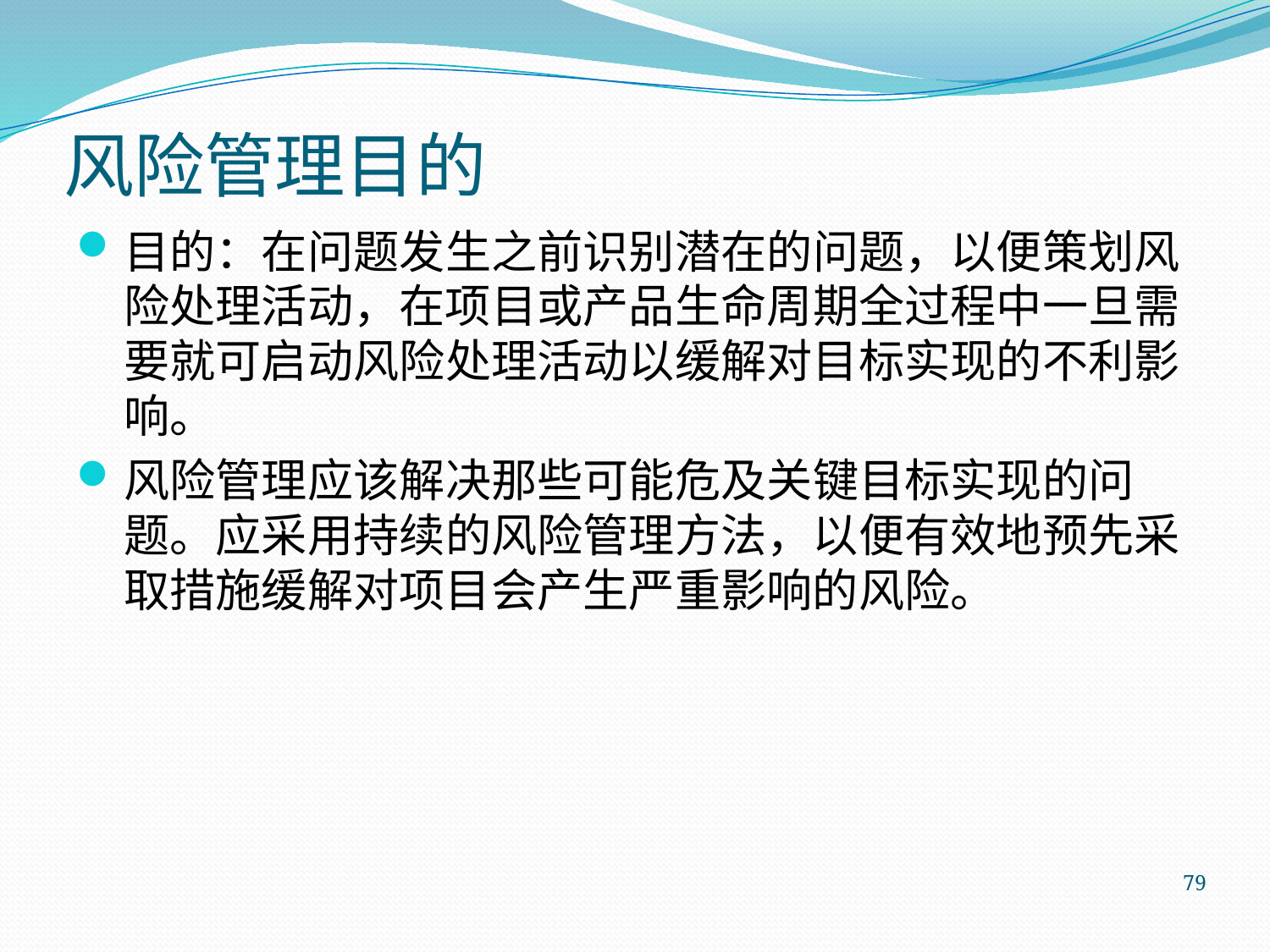

# 风险管理目的
目的：在问题发生之前识别潜在的问题，以便策划风险处理活动，在项目或产品生命周期全过程中一旦需要就可启动风险处理活动以缓解对目标实现的不利影响。
风险管理应该解决那些可能危及关键目标实现的问题。应采用持续的风险管理方法，以便有效地预先采取措施缓解对项目会产生严重影响的风险。
79